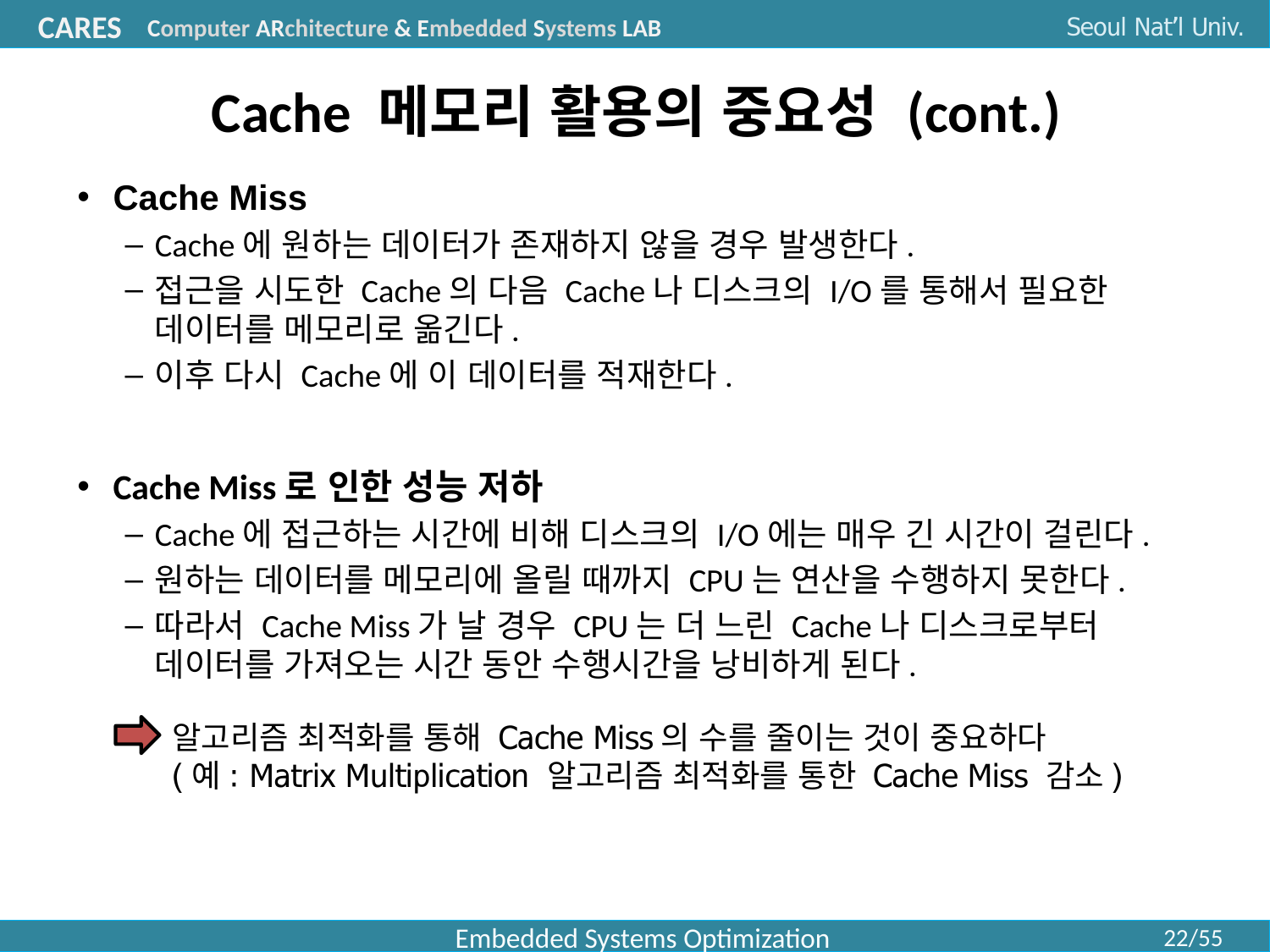

# Cache 메모리 활용의 중요성 (cont.)
Cache Miss
Cache에 원하는 데이터가 존재하지 않을 경우 발생한다.
접근을 시도한 Cache의 다음 Cache나 디스크의 I/O를 통해서 필요한 데이터를 메모리로 옮긴다.
이후 다시 Cache에 이 데이터를 적재한다.

Cache Miss로 인한 성능 저하
Cache에 접근하는 시간에 비해 디스크의 I/O에는 매우 긴 시간이 걸린다.
원하는 데이터를 메모리에 올릴 때까지 CPU는 연산을 수행하지 못한다.
따라서 Cache Miss가 날 경우 CPU는 더 느린 Cache나 디스크로부터 데이터를 가져오는 시간 동안 수행시간을 낭비하게 된다.
알고리즘 최적화를 통해 Cache Miss의 수를 줄이는 것이 중요하다
(예: Matrix Multiplication 알고리즘 최적화를 통한 Cache Miss 감소)

Embedded Systems Optimization
22/55